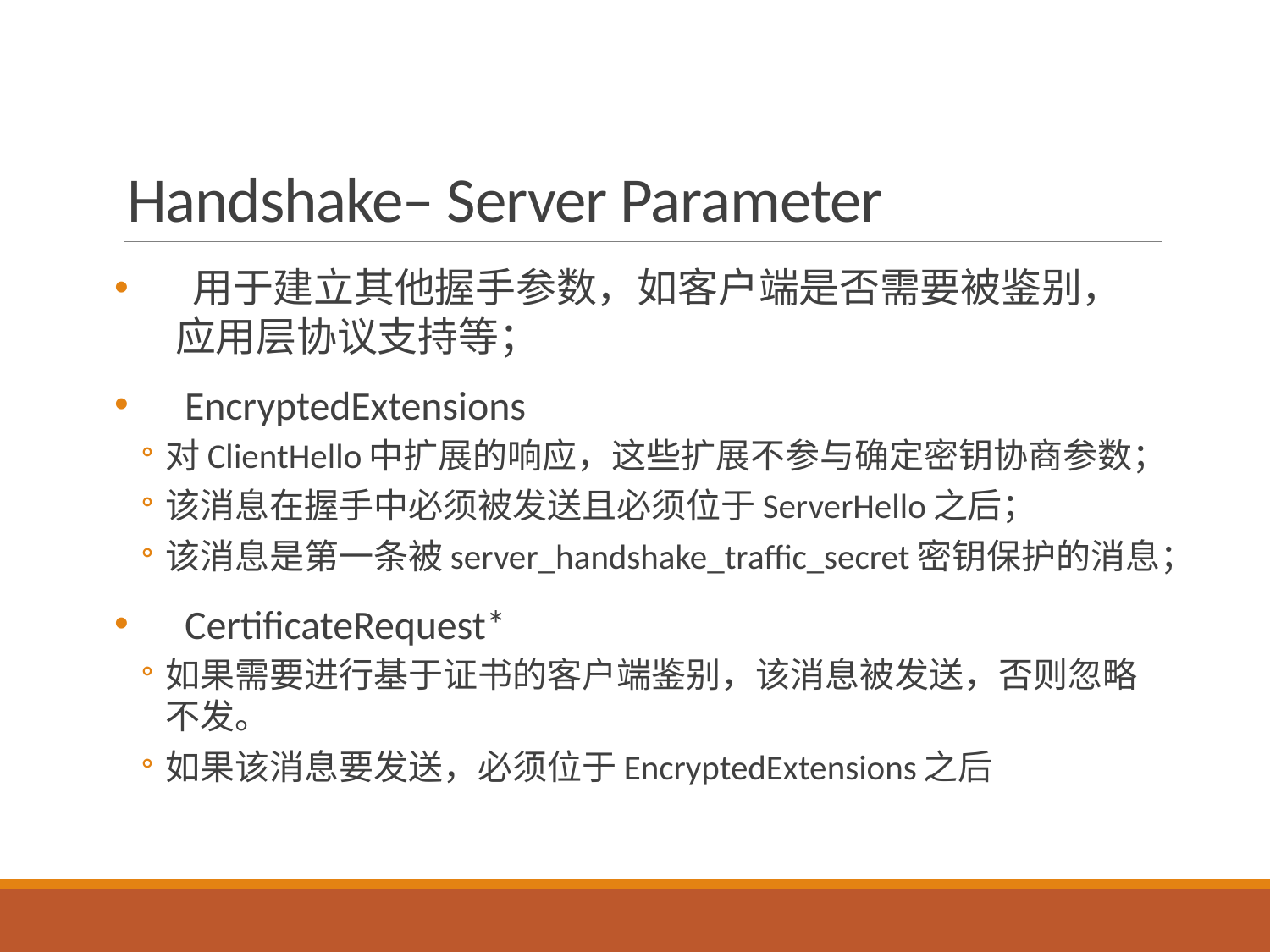

# Handshake– Server Parameter
 用于建立其他握手参数，如客户端是否需要被鉴别，应用层协议支持等；
 EncryptedExtensions
对ClientHello中扩展的响应，这些扩展不参与确定密钥协商参数；
该消息在握手中必须被发送且必须位于ServerHello之后；
该消息是第一条被server_handshake_traffic_secret密钥保护的消息；
 CertificateRequest*
如果需要进行基于证书的客户端鉴别，该消息被发送，否则忽略不发。
如果该消息要发送，必须位于EncryptedExtensions之后

86